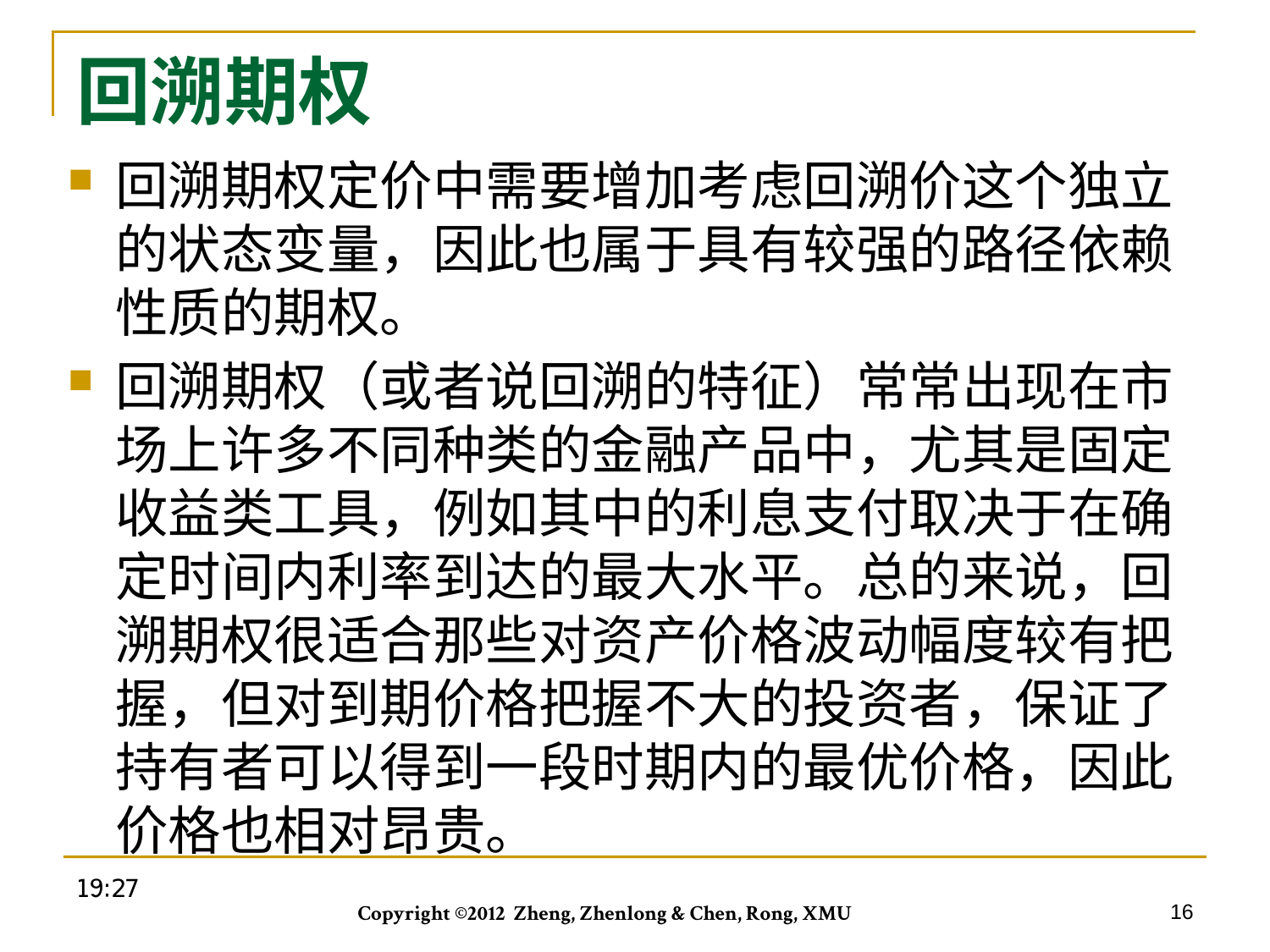

# 回溯期权
回溯期权定价中需要增加考虑回溯价这个独立的状态变量，因此也属于具有较强的路径依赖性质的期权。
回溯期权（或者说回溯的特征）常常出现在市场上许多不同种类的金融产品中，尤其是固定收益类工具，例如其中的利息支付取决于在确定时间内利率到达的最大水平。总的来说，回溯期权很适合那些对资产价格波动幅度较有把握，但对到期价格把握不大的投资者，保证了持有者可以得到一段时期内的最优价格，因此价格也相对昂贵。

19:27
16
Copyright ©2012  Zheng, Zhenlong & Chen, Rong, XMU